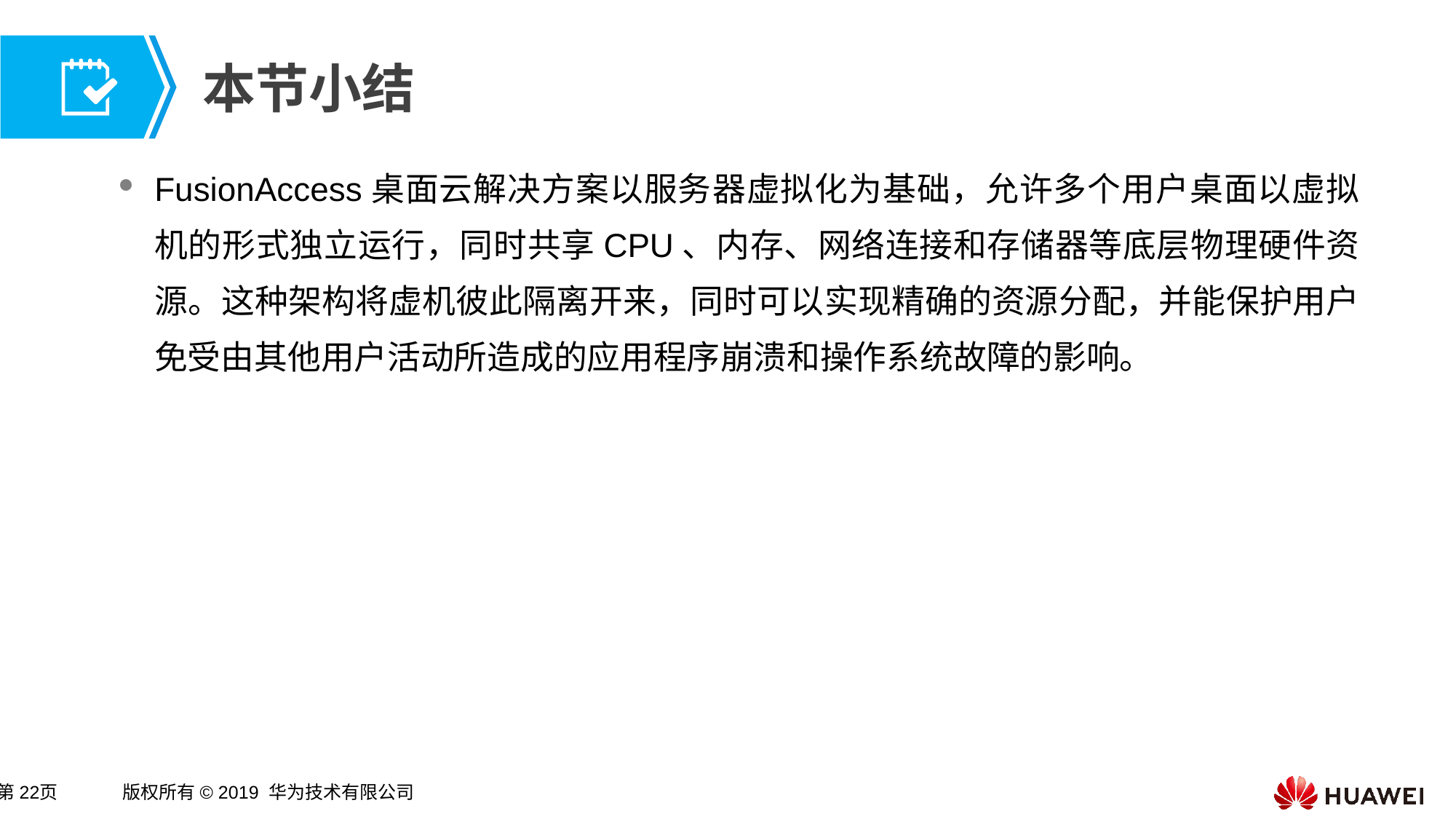

FusionAccess桌面云解决方案以服务器虚拟化为基础，允许多个用户桌面以虚拟机的形式独立运行，同时共享CPU、内存、网络连接和存储器等底层物理硬件资源。这种架构将虚机彼此隔离开来，同时可以实现精确的资源分配，并能保护用户免受由其他用户活动所造成的应用程序崩溃和操作系统故障的影响。